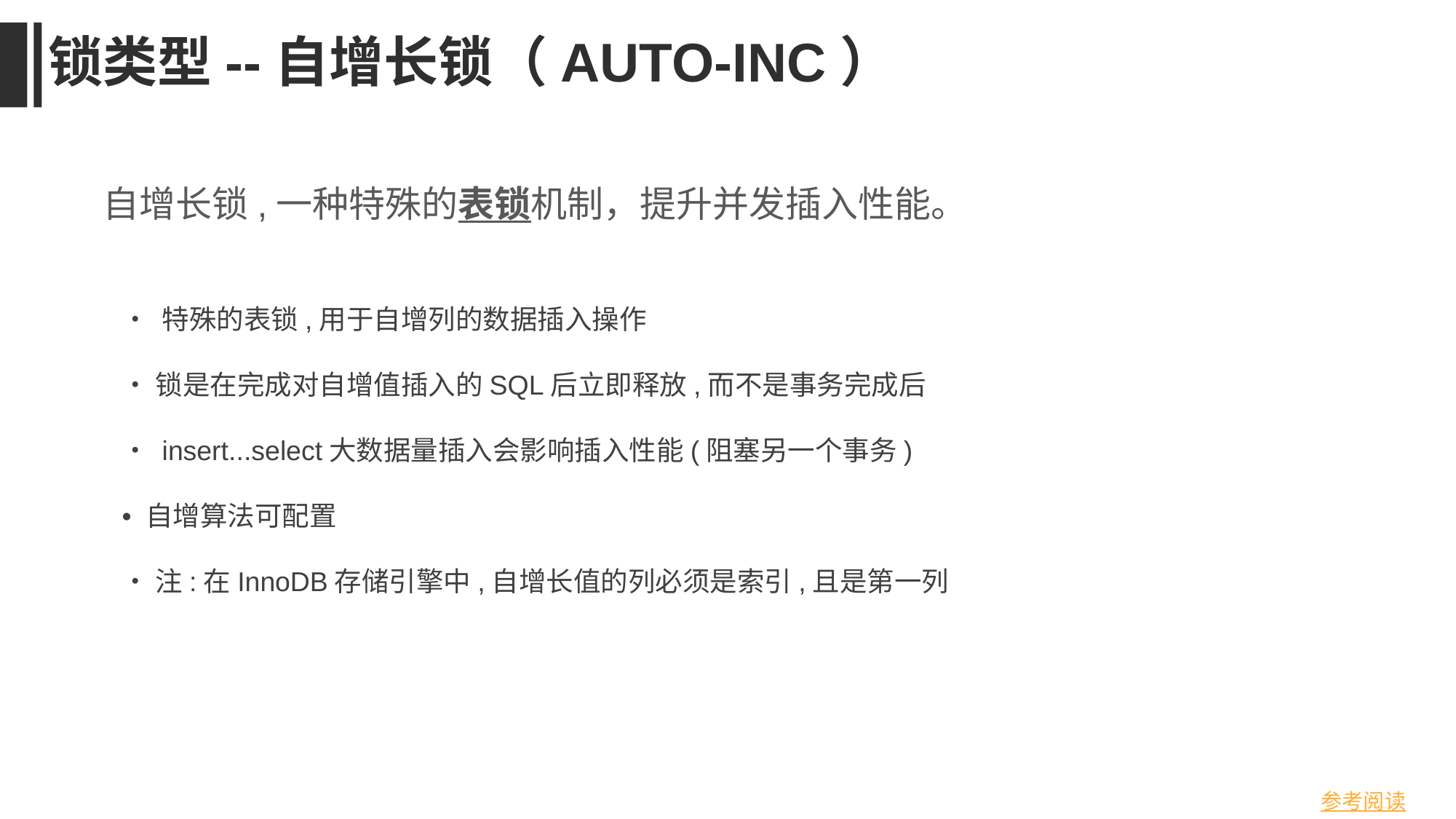

锁类型--自增长锁（AUTO-INC）

自增长锁,一种特殊的表锁机制，提升并发插入性能。
• 特殊的表锁,用于自增列的数据插入操作
• 锁是在完成对自增值插入的SQL后立即释放,而不是事务完成后
• insert...select大数据量插入会影响插入性能(阻塞另一个事务)
• 自增算法可配置
• 注:在InnoDB存储引擎中,自增长值的列必须是索引,且是第一列

参考阅读